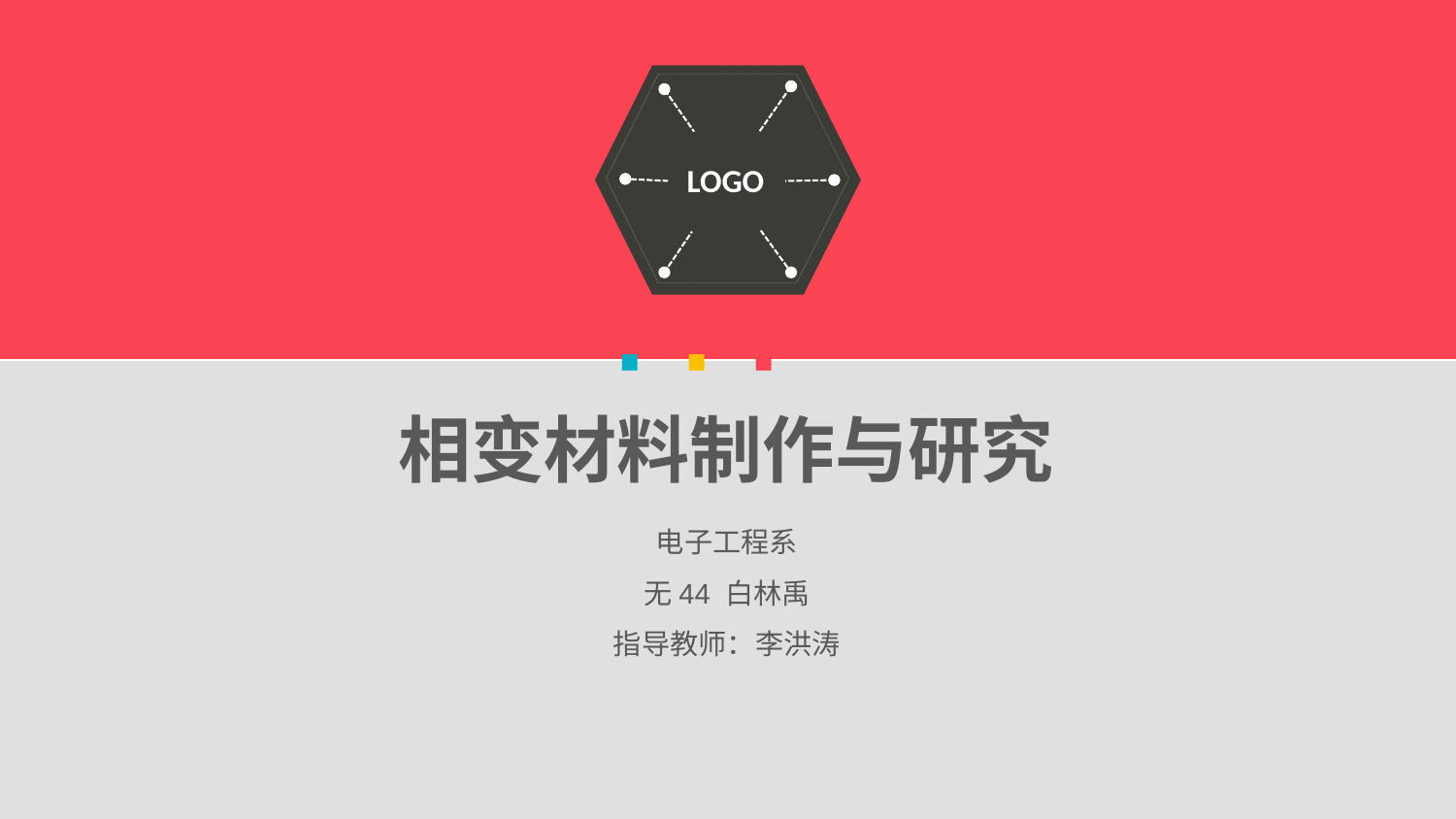

LOGO

· · ·
相变材料制作与研究
电子工程系
无44 白林禹
指导教师：李洪涛
1